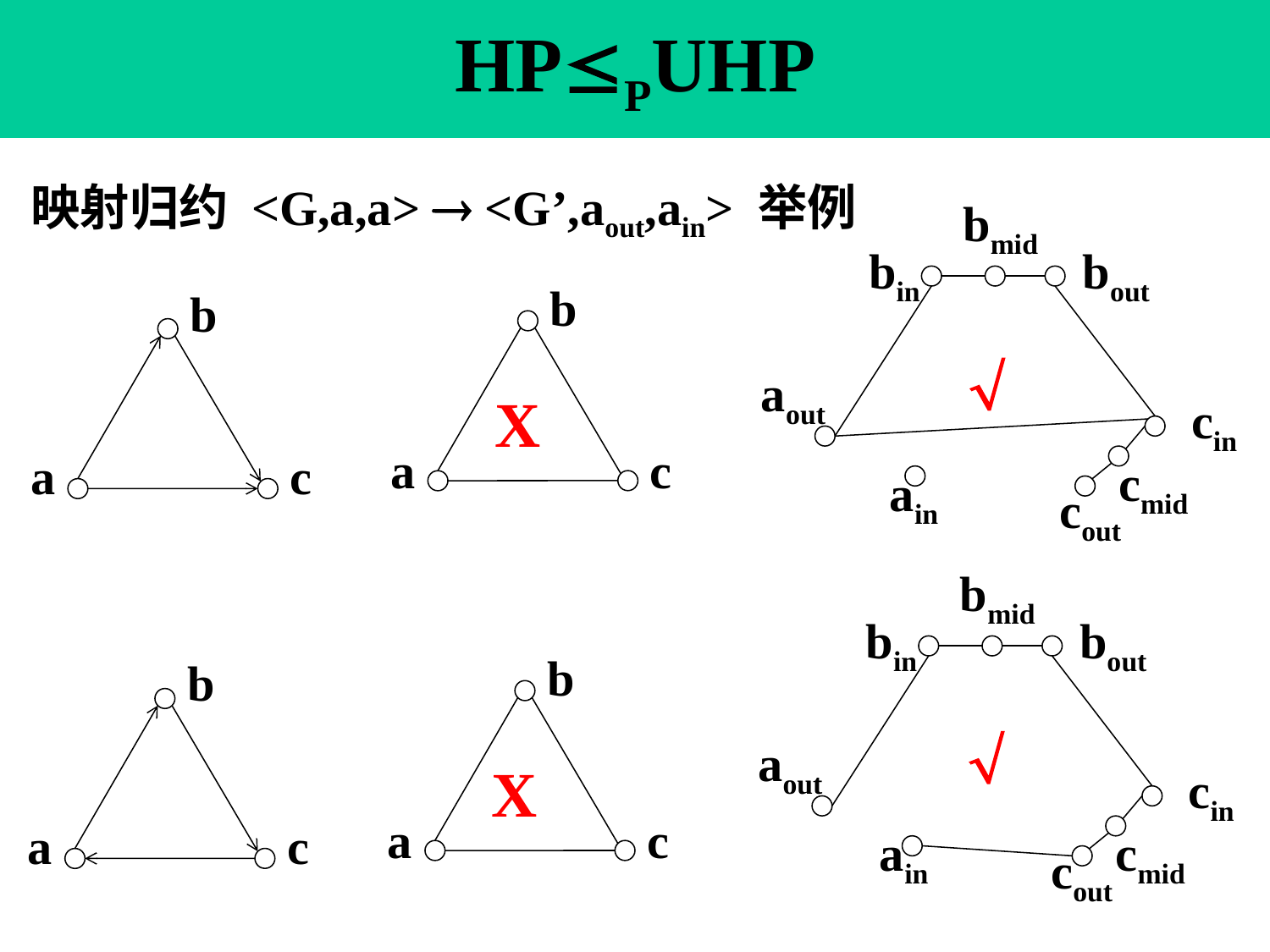

# HP≤PUHP
映射归约 <G,a,a> → <G’,aout,ain> 举例
bmid
bin
bout

aout
cin

cmid
ain

cout

b

a
c

b

a
c

√
X
bmid
bin
bout

aout
cin

ain

cmid
cout

b

a
c

b

a
c

√
X